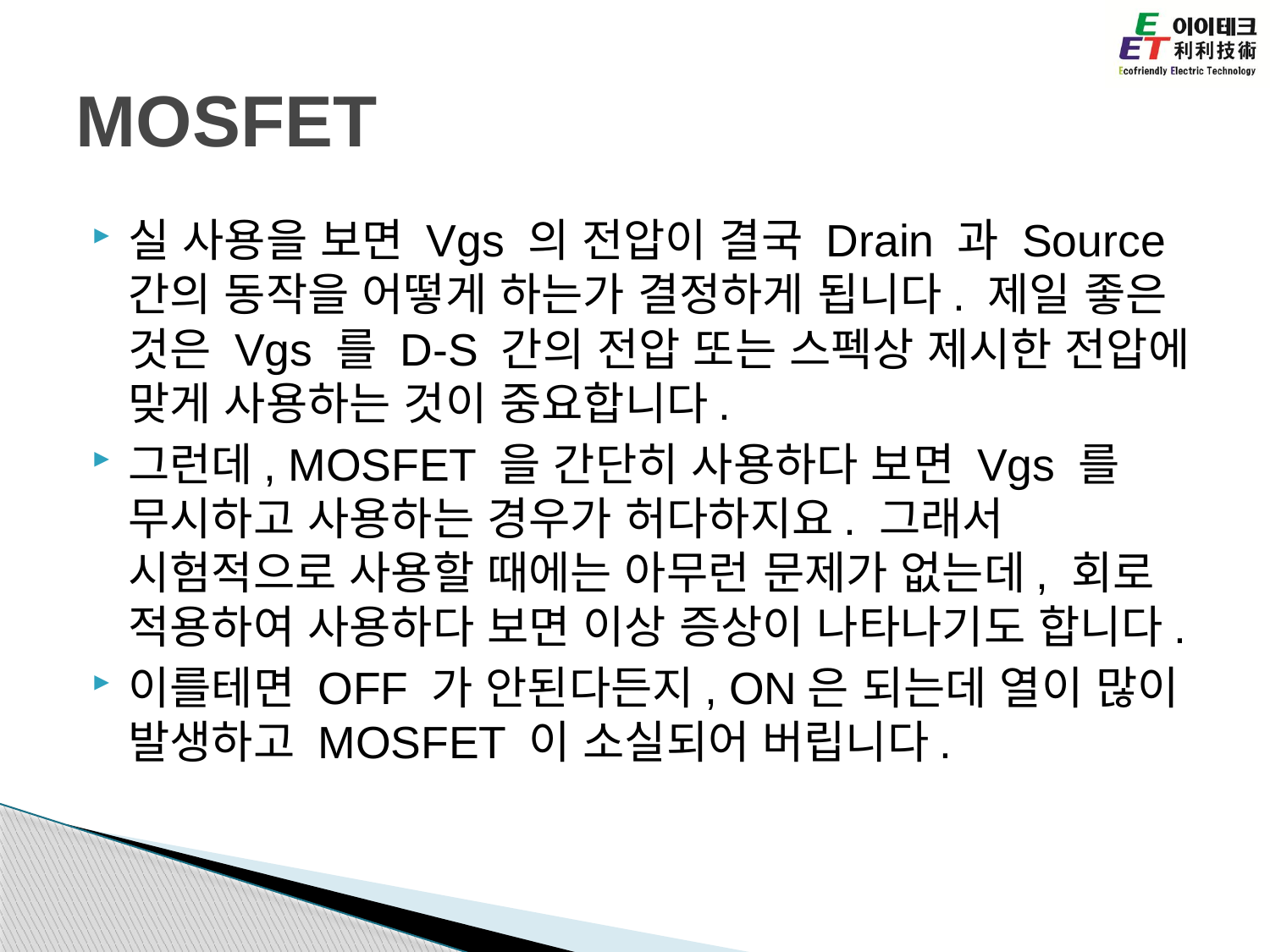

# MOSFET
실 사용을 보면 Vgs 의 전압이 결국 Drain 과 Source 간의 동작을 어떻게 하는가 결정하게 됩니다. 제일 좋은 것은 Vgs 를 D-S 간의 전압 또는 스펙상 제시한 전압에 맞게 사용하는 것이 중요합니다.
그런데, MOSFET 을 간단히 사용하다 보면 Vgs 를 무시하고 사용하는 경우가 허다하지요. 그래서 시험적으로 사용할 때에는 아무런 문제가 없는데, 회로 적용하여 사용하다 보면 이상 증상이 나타나기도 합니다.
이를테면 OFF 가 안된다든지, ON은 되는데 열이 많이 발생하고 MOSFET 이 소실되어 버립니다.